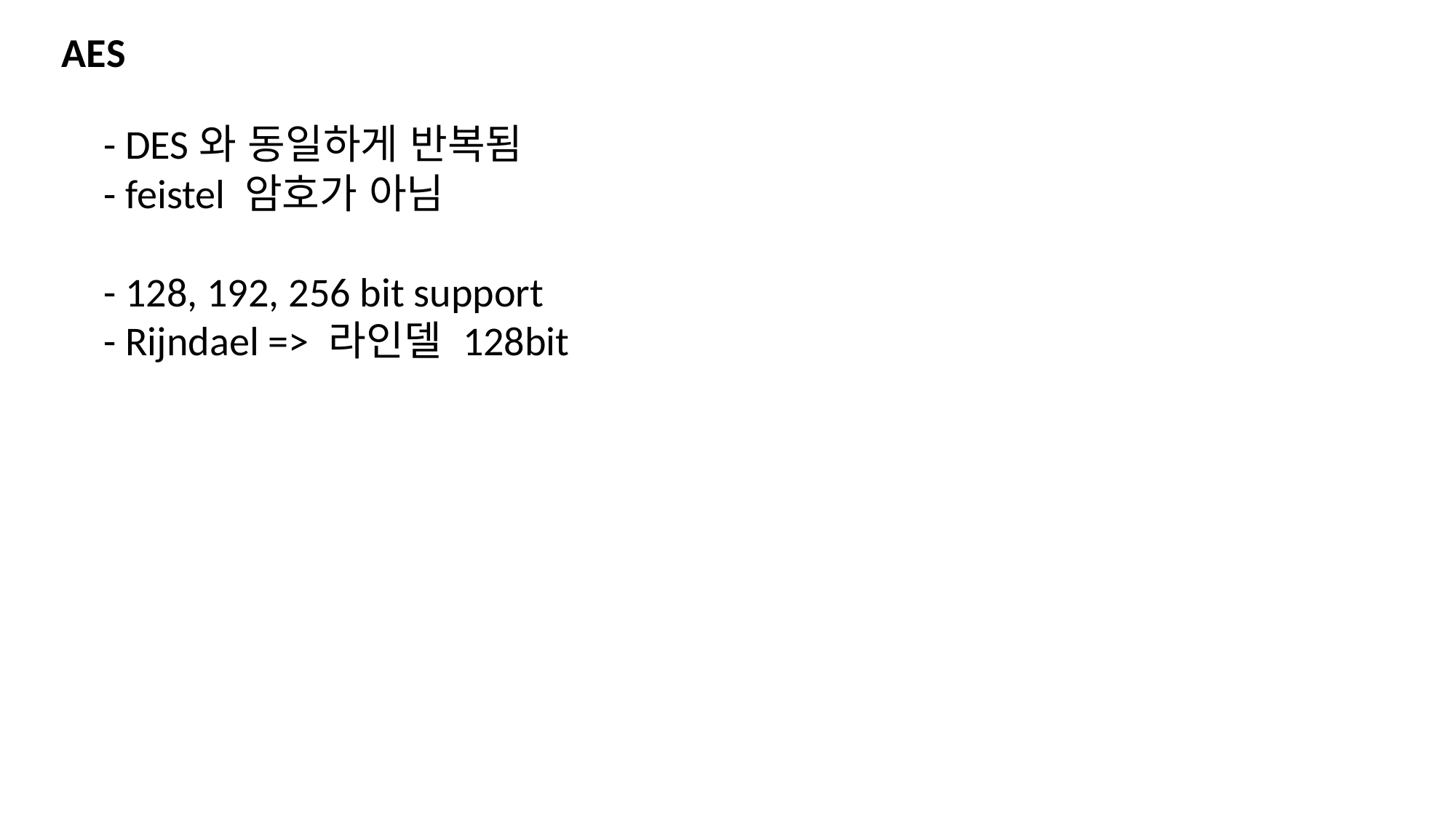

AES
- DES와 동일하게 반복됨
- feistel 암호가 아님

- 128, 192, 256 bit support
- Rijndael => 라인델 128bit